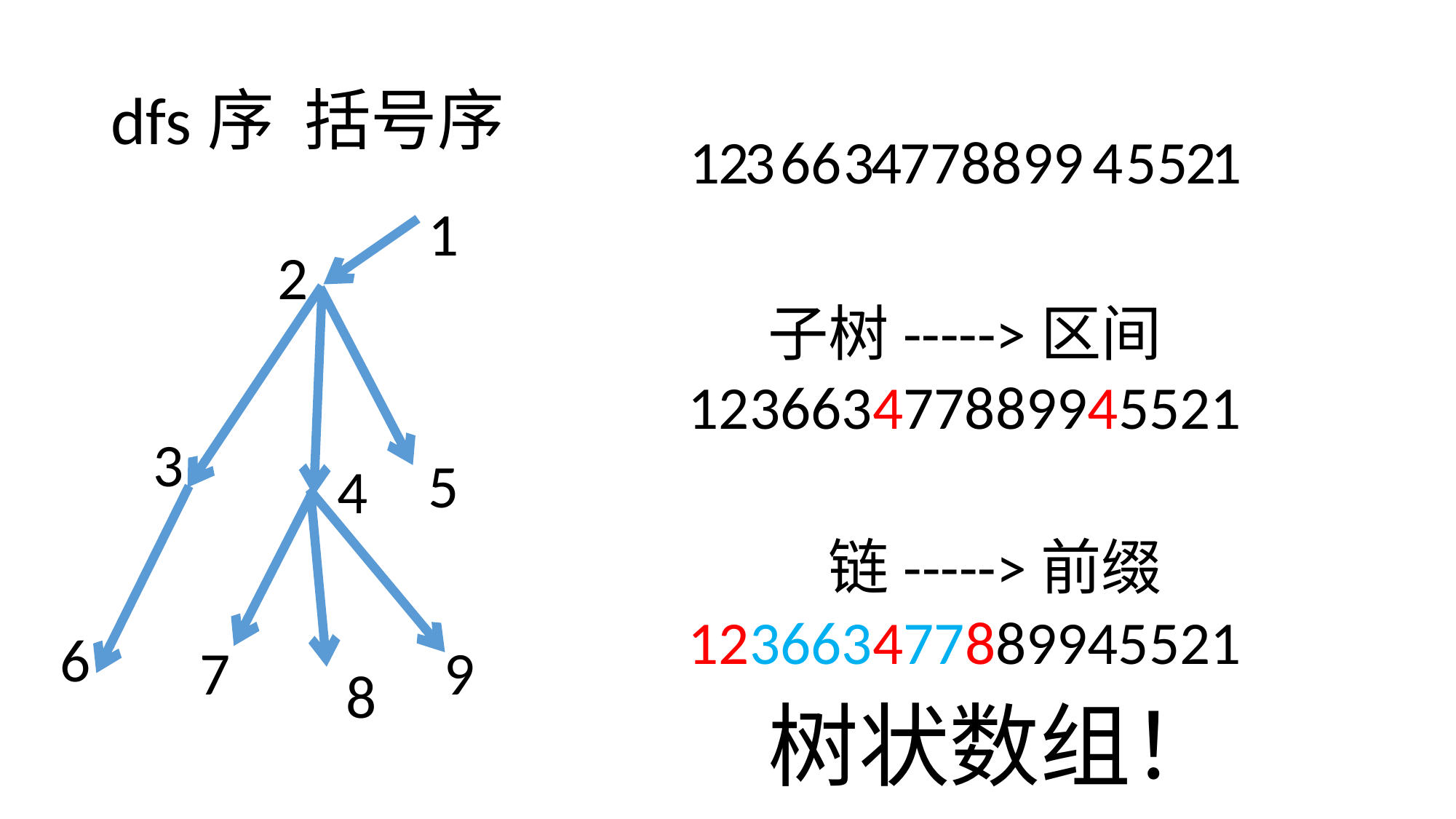

# dfs序  括号序
              4              4
       66
1                                    1
                                55
    3     3
  2                                2
               778899
1
2
3
5
4
6
7
9
8
子树----->区间
123663477889945521
链----->前缀
123663477889945521
树状数组！